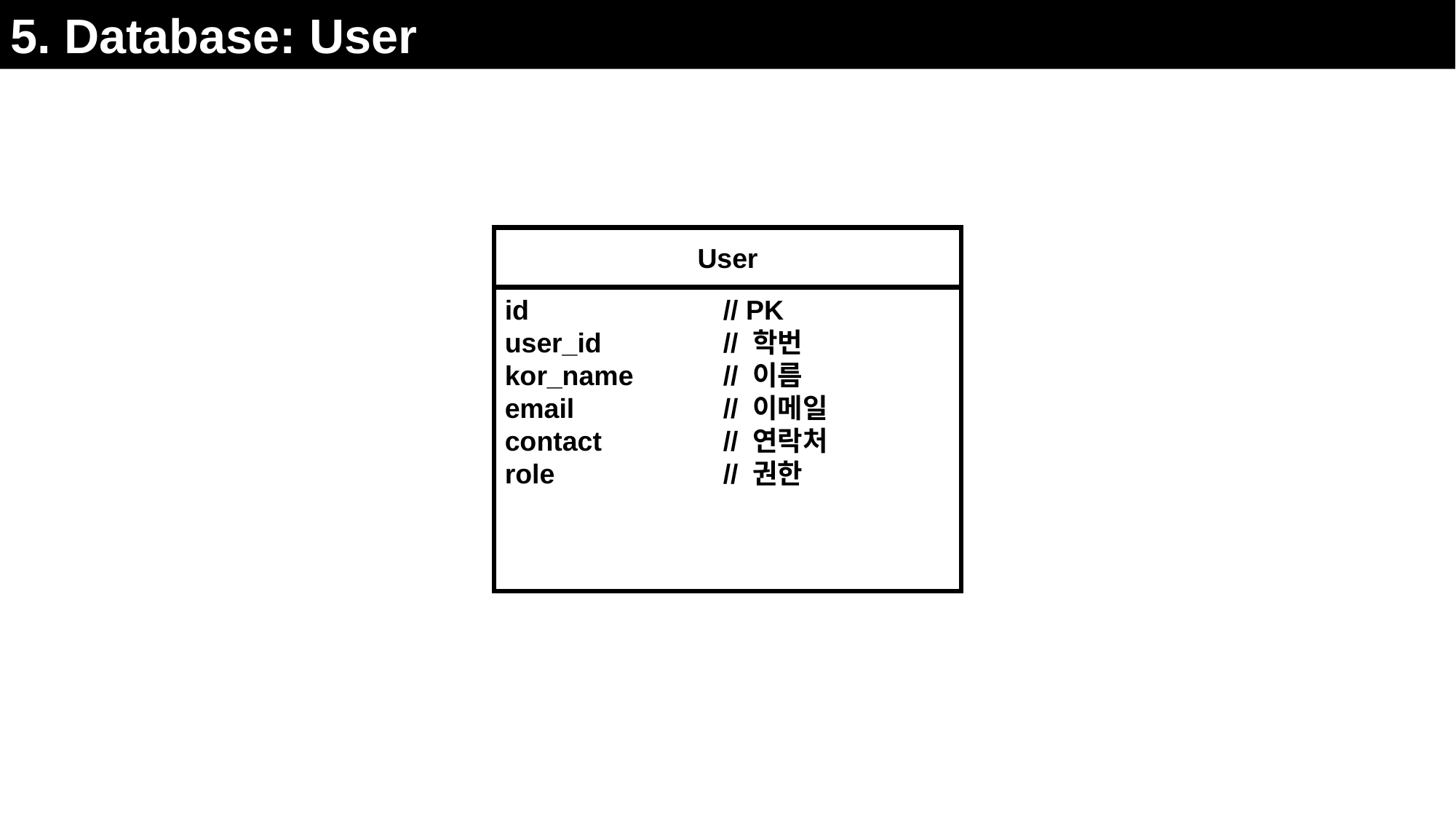

5. Database: User
User
id		// PK
user_id		// 학번
kor_name	// 이름
email		// 이메일
contact		// 연락처
role		// 권한